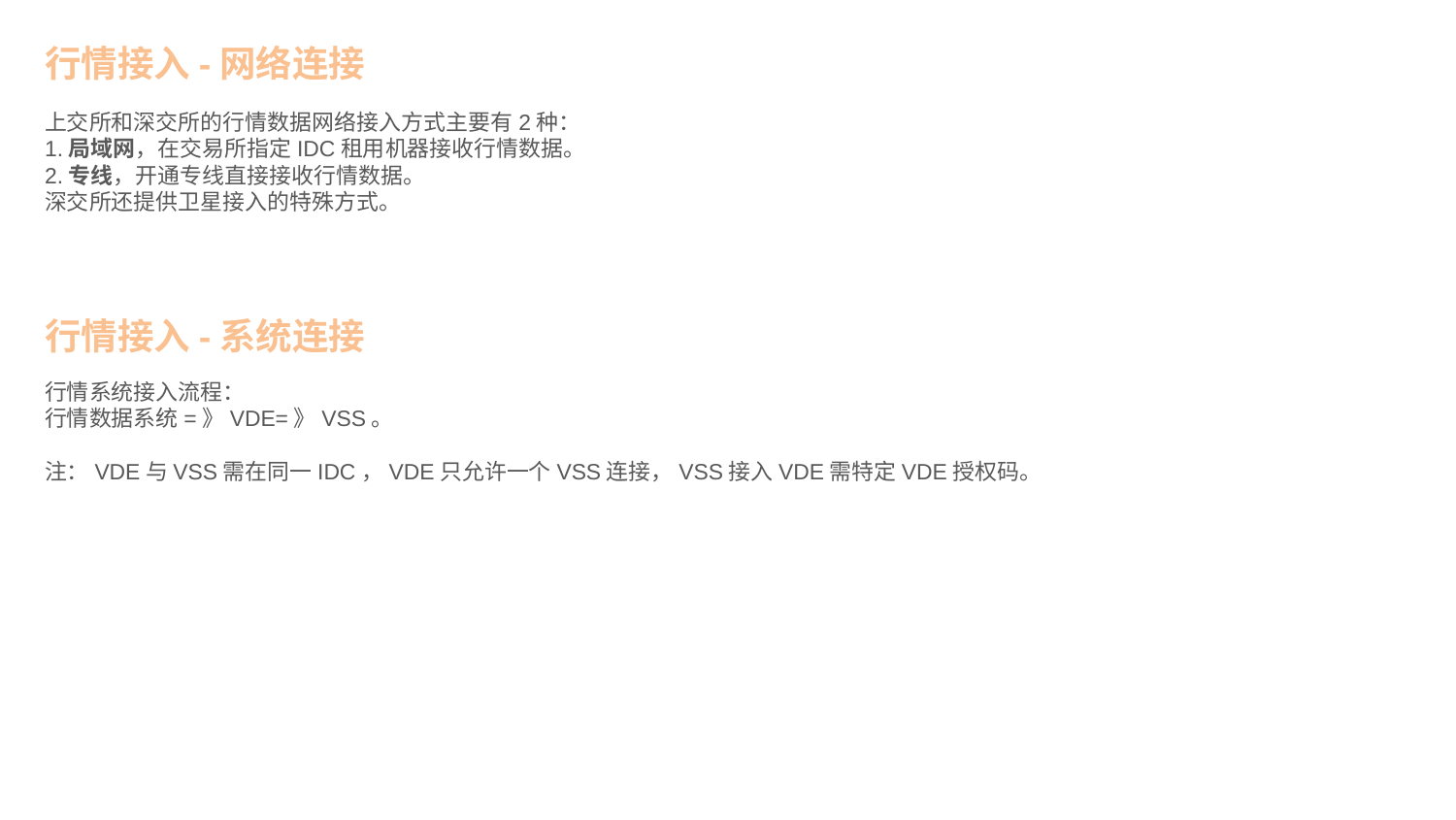

行情接入-网络连接
上交所和深交所的行情数据网络接入方式主要有2种：
1.局域网，在交易所指定IDC租用机器接收行情数据。
2.专线，开通专线直接接收行情数据。
深交所还提供卫星接入的特殊方式。
行情接入-系统连接
行情系统接入流程：
行情数据系统=》VDE=》VSS。

注：VDE与VSS需在同一IDC，VDE只允许一个VSS连接，VSS接入VDE需特定VDE授权码。